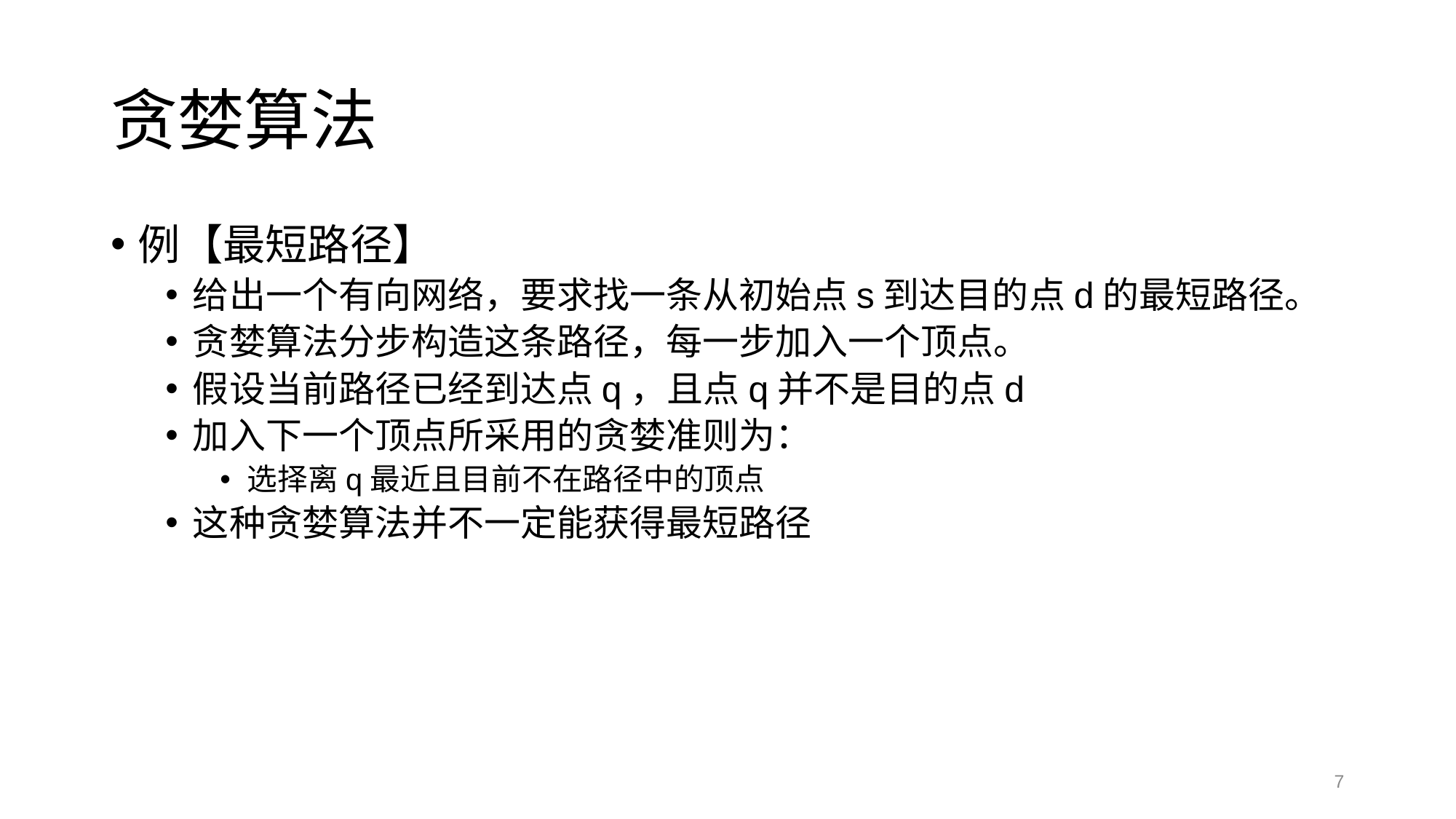

# 贪婪算法
例【最短路径】
给出一个有向网络，要求找一条从初始点s到达目的点d的最短路径。
贪婪算法分步构造这条路径，每一步加入一个顶点。
假设当前路径已经到达点q，且点q并不是目的点d
加入下一个顶点所采用的贪婪准则为：
选择离q最近且目前不在路径中的顶点
这种贪婪算法并不一定能获得最短路径
7